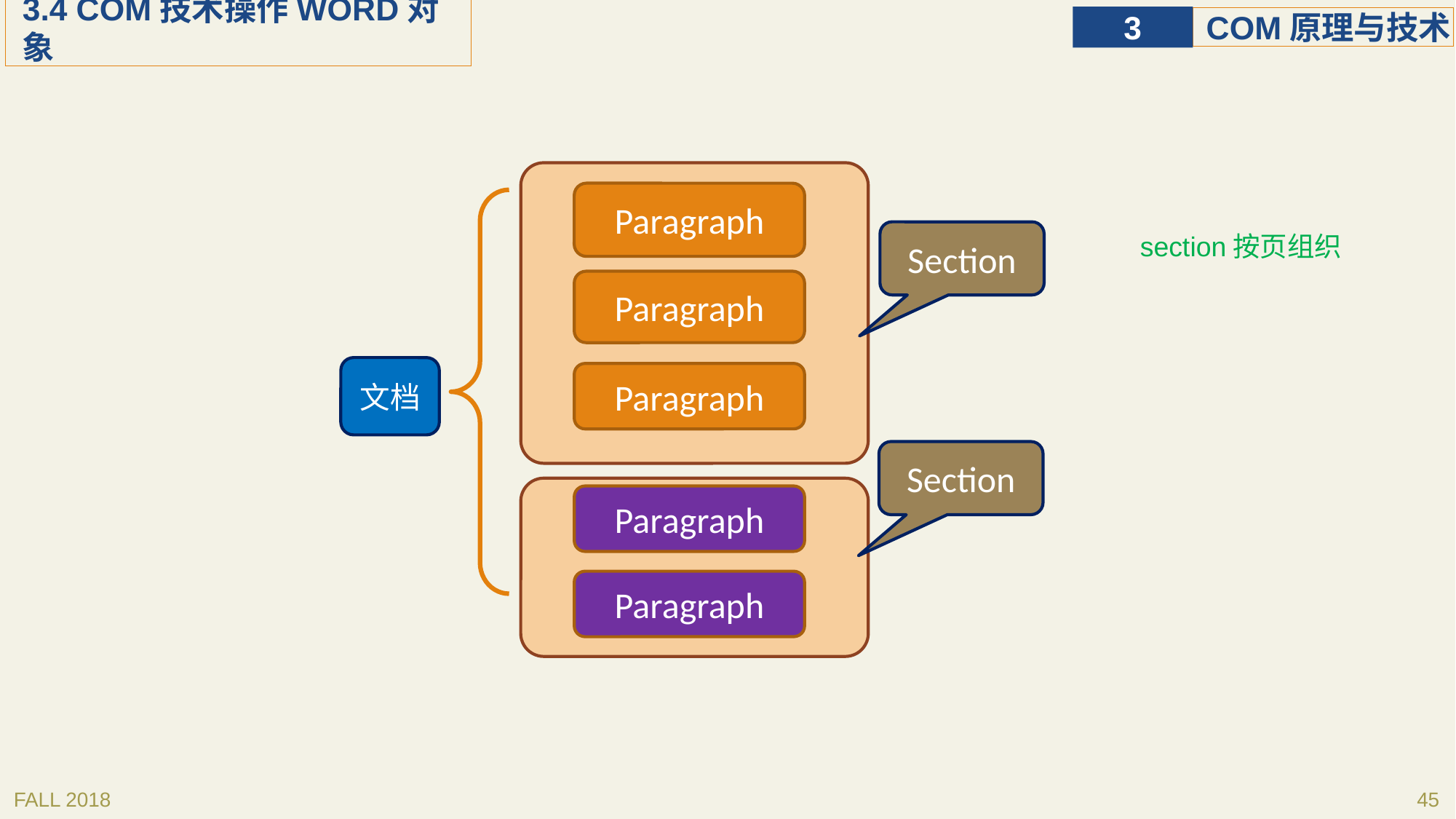

Paragraph

Section
section按页组织
Paragraph
文档
Paragraph
Section

Paragraph
Paragraph